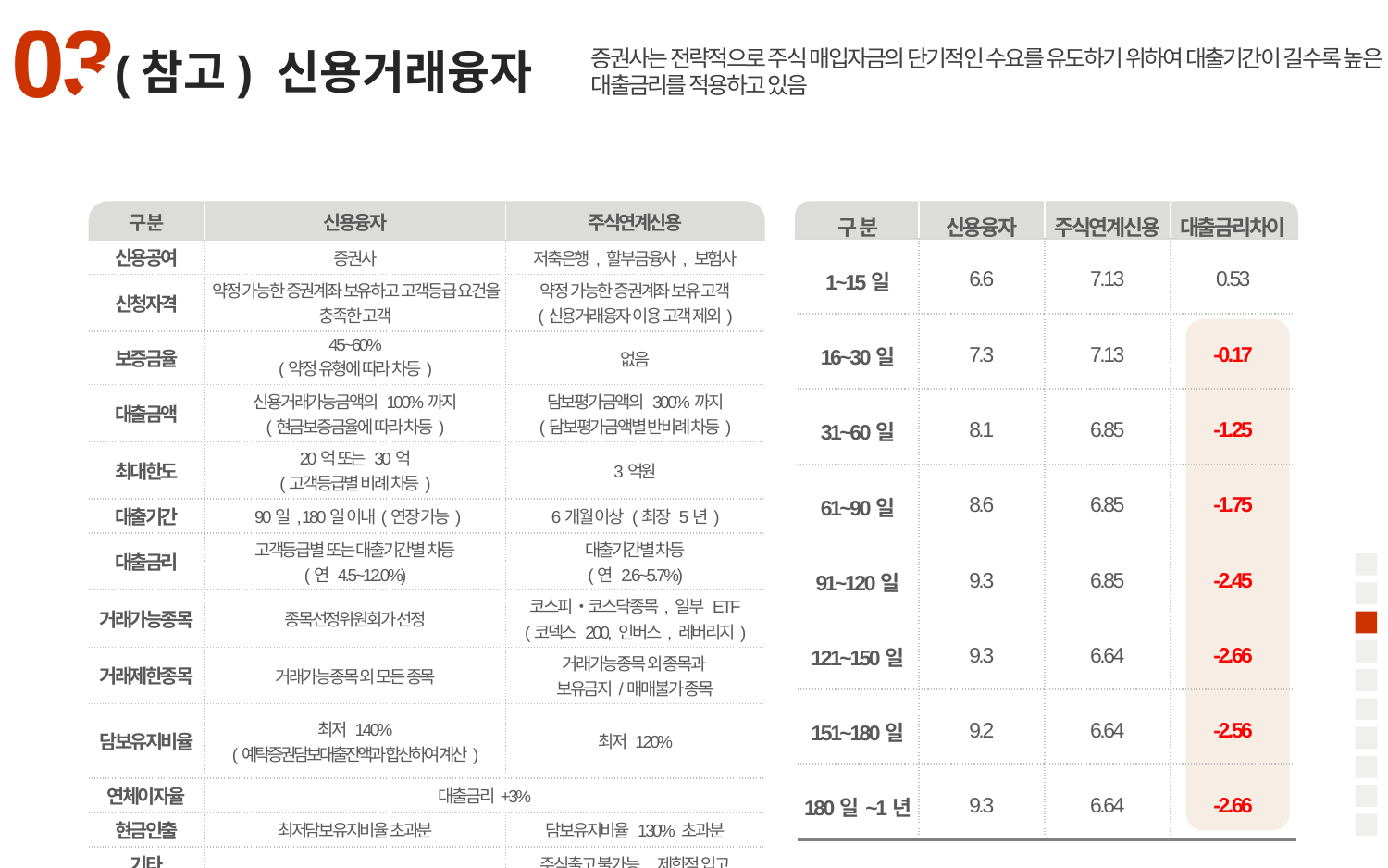

03

(참고) 신용거래융자
증권사는 전략적으로 주식 매입자금의 단기적인 수요를 유도하기 위하여 대출기간이 길수록 높은 대출금리를 적용하고 있음

| 구 분 | 신용융자 | 주식연계신용 | 대출금리차이 |
| --- | --- | --- | --- |
| 1~15일 | 6.6 | 7.13 | 0.53 |
| 16~30일 | 7.3 | 7.13 | -0.17 |
| 31~60일 | 8.1 | 6.85 | -1.25 |
| 61~90일 | 8.6 | 6.85 | -1.75 |
| 91~120일 | 9.3 | 6.85 | -2.45 |
| 121~150일 | 9.3 | 6.64 | -2.66 |
| 151~180일 | 9.2 | 6.64 | -2.56 |
| 180일~1년 | 9.3 | 6.64 | -2.66 |
| 구 분 | 신용융자 | 주식연계신용 |
| --- | --- | --- |
| 신용공여 | 증권사 | 저축은행, 할부금융사, 보험사 |
| 신청자격 | 약정 가능한 증권계좌 보유하고 고객등급 요건을 충족한 고객 | 약정 가능한 증권계좌 보유 고객 (신용거래융자 이용 고객 제외) |
| 보증금율 | 45~60% (약정 유형에 따라 차등) | 없음 |
| 대출금액 | 신용거래가능금액의 100%까지 (현금보증금율에 따라 차등) | 담보평가금액의 300%까지 (담보평가금액별 반비례 차등) |
| 최대한도 | 20억 또는 30억 (고객등급별 비례 차등) | 3억원 |
| 대출기간 | 90일, 180일 이내(연장 가능) | 6개월 이상 (최장 5년) |
| 대출금리 | 고객등급별 또는 대출기간별 차등 (연 4.5~12.0%) | 대출기간별 차등 (연 2.6~5.7%) |
| 거래가능종목 | 종목선정위원회가 선정 | 코스피‧코스닥종목, 일부 ETF (코덱스 200, 인버스, 레버리지) |
| 거래제한종목 | 거래가능종목 외 모든 종목 | 거래가능종목 외 종목과 보유금지/매매불가 종목 |
| 담보유지비율 | 최저 140% (예탁증권담보대출잔액과 합산하여 계산) | 최저 120% |
| 연체이자율 | 대출금리+3% |  |
| 현금인출 | 최저담보유지비율 초과분 | 담보유지비율 130% 초과분 |
| 기타 |  | 주식출고 불가능, 제한적 입고 |